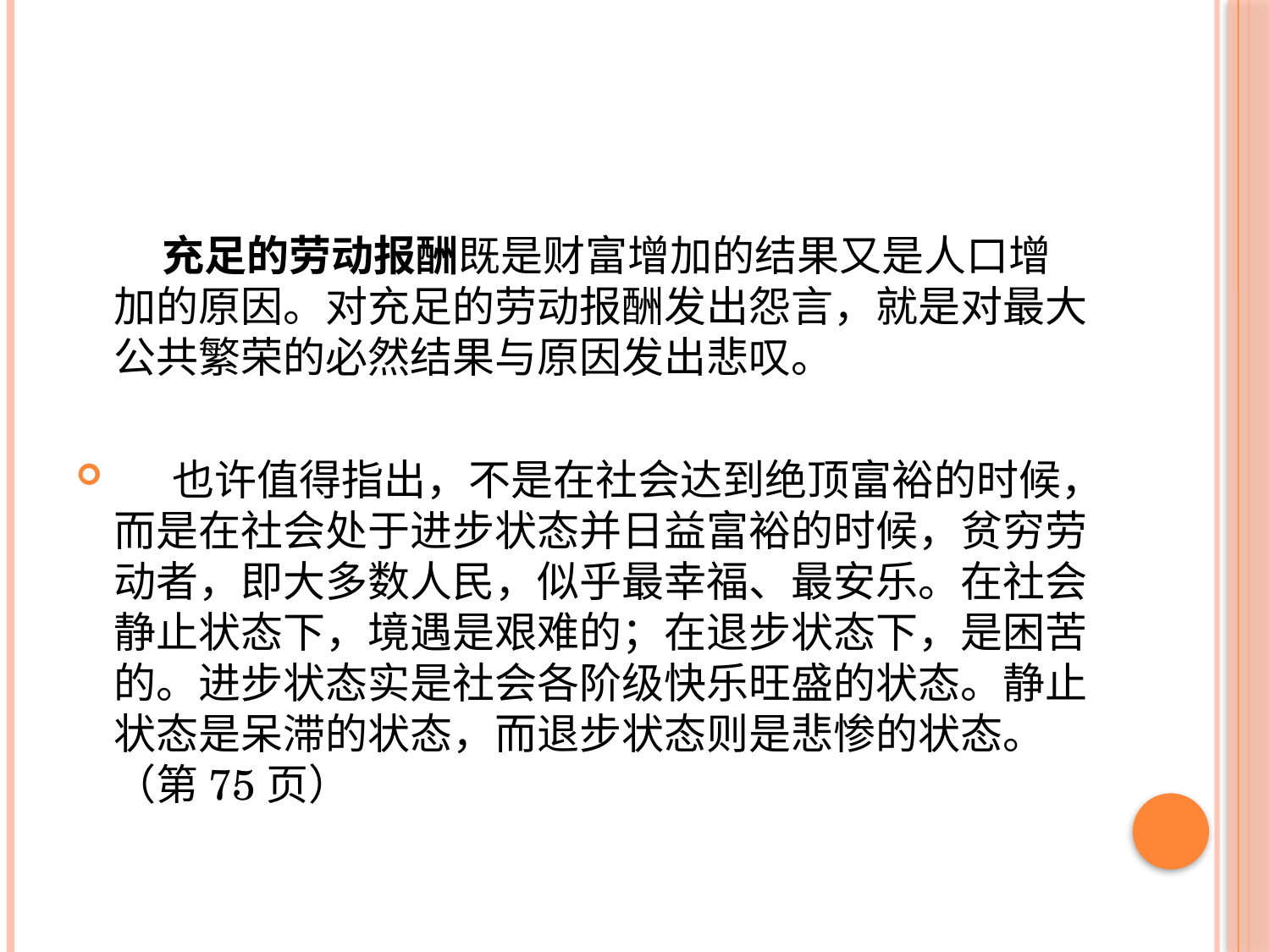

#
        充足的劳动报酬既是财富增加的结果又是人口增加的原因。对充足的劳动报酬发出怨言，就是对最大公共繁荣的必然结果与原因发出悲叹。

     也许值得指出，不是在社会达到绝顶富裕的时候，而是在社会处于进步状态并日益富裕的时候，贫穷劳动者，即大多数人民，似乎最幸福、最安乐。在社会静止状态下，境遇是艰难的；在退步状态下，是困苦的。进步状态实是社会各阶级快乐旺盛的状态。静止状态是呆滞的状态，而退步状态则是悲惨的状态。（第75页）